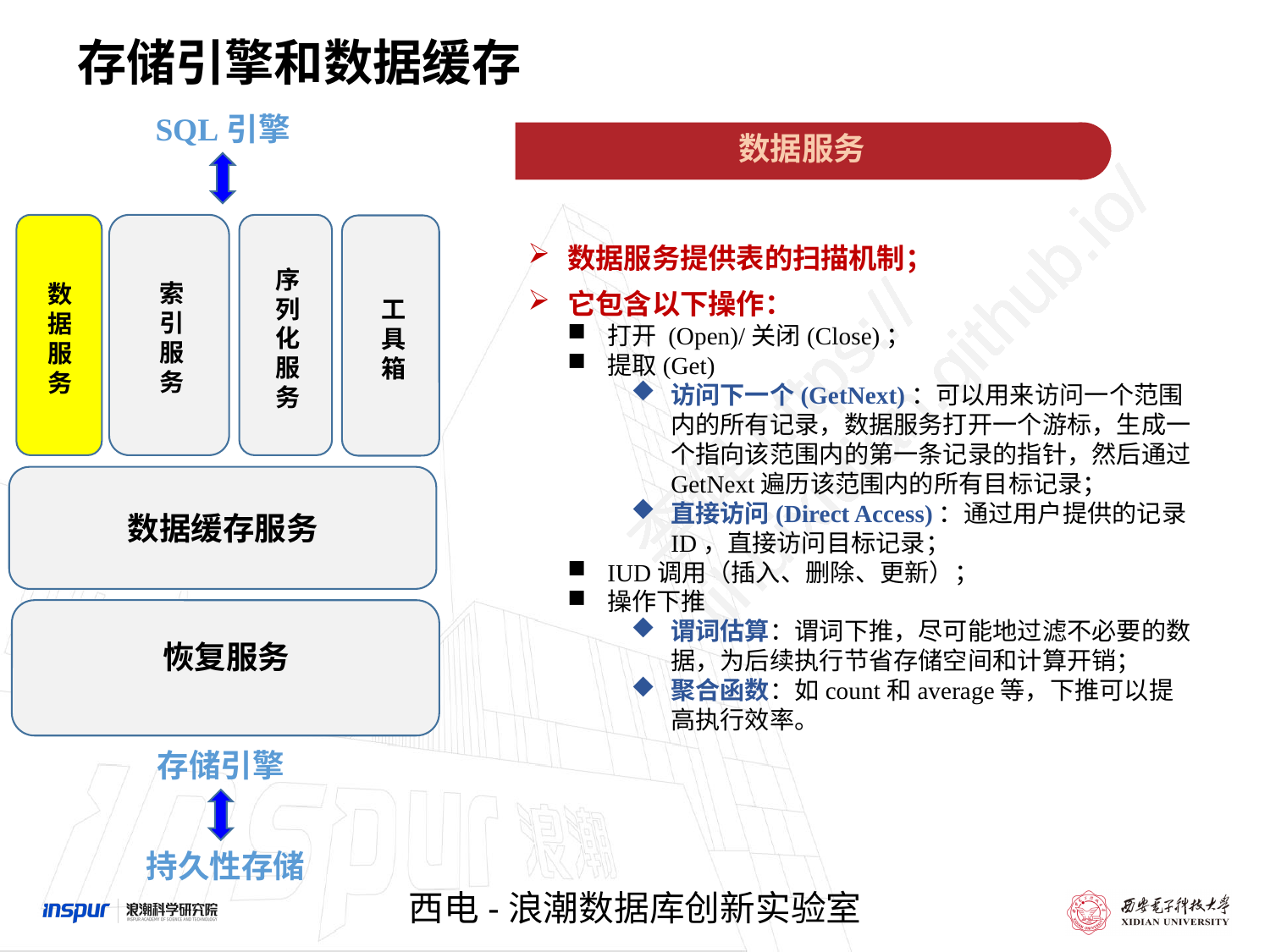

存储引擎和数据缓存
SQL引擎
数据服务

数据服务提供表的扫描机制；
它包含以下操作：
打开 (Open)/关闭(Close)；
提取(Get)
访问下一个(GetNext)：可以用来访问一个范围内的所有记录，数据服务打开一个游标，生成一个指向该范围内的第一条记录的指针，然后通过GetNext遍历该范围内的所有目标记录；
直接访问(Direct Access)：通过用户提供的记录ID，直接访问目标记录；
IUD调用（插入、删除、更新）；
操作下推
谓词估算：谓词下推，尽可能地过滤不必要的数据，为后续执行节省存储空间和计算开销；
聚合函数：如count和average等，下推可以提高执行效率。
序
列
化
服
务
索
引
服
务
数
据
服
务
工
具
箱

数据缓存服务

恢复服务
存储引擎

持久性存储